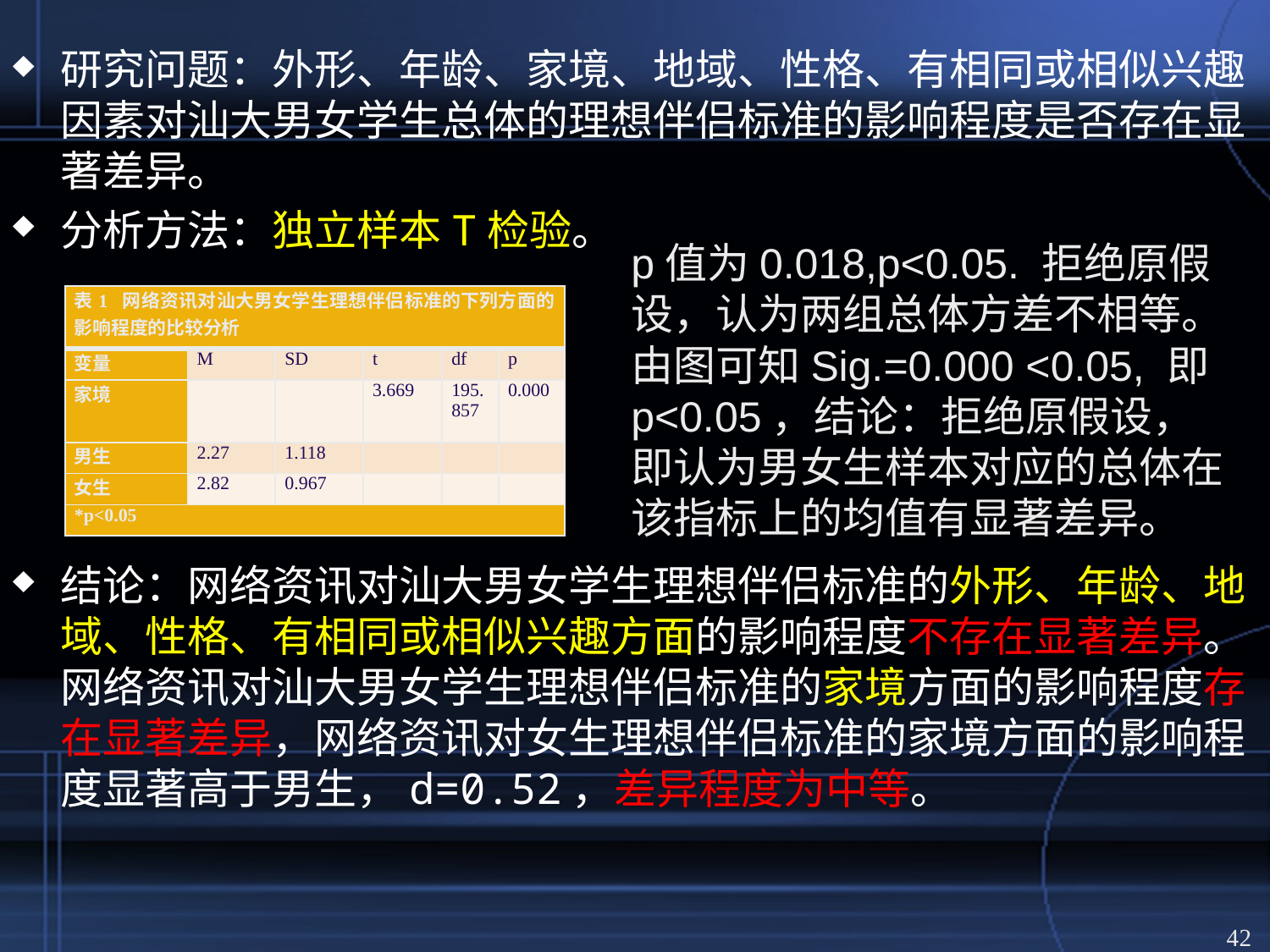

研究问题：外形、年龄、家境、地域、性格、有相同或相似兴趣因素对汕大男女学生总体的理想伴侣标准的影响程度是否存在显著差异。
分析方法：独立样本T检验。

结论：网络资讯对汕大男女学生理想伴侣标准的外形、年龄、地域、性格、有相同或相似兴趣方面的影响程度不存在显著差异。网络资讯对汕大男女学生理想伴侣标准的家境方面的影响程度存在显著差异，网络资讯对女生理想伴侣标准的家境方面的影响程度显著高于男生，d=0.52，差异程度为中等。

p值为0.018,p<0.05. 拒绝原假设，认为两组总体方差不相等。由图可知Sig.=0.000 <0.05, 即p<0.05，结论：拒绝原假设，即认为男女生样本对应的总体在该指标上的均值有显著差异。

| 表1 网络资讯对汕大男女学生理想伴侣标准的下列方面的影响程度的比较分析 |  |  |  |  |  |
| --- | --- | --- | --- | --- | --- |
| 变量 | M | SD | t | df | p |
| 家境 |  |  | 3.669 | 195.857 | 0.000 |
| 男生 | 2.27 | 1.118 |  |  |  |
| 女生 | 2.82 | 0.967 |  |  |  |
| \*p<0.05 |  |  |  |  |  |
42